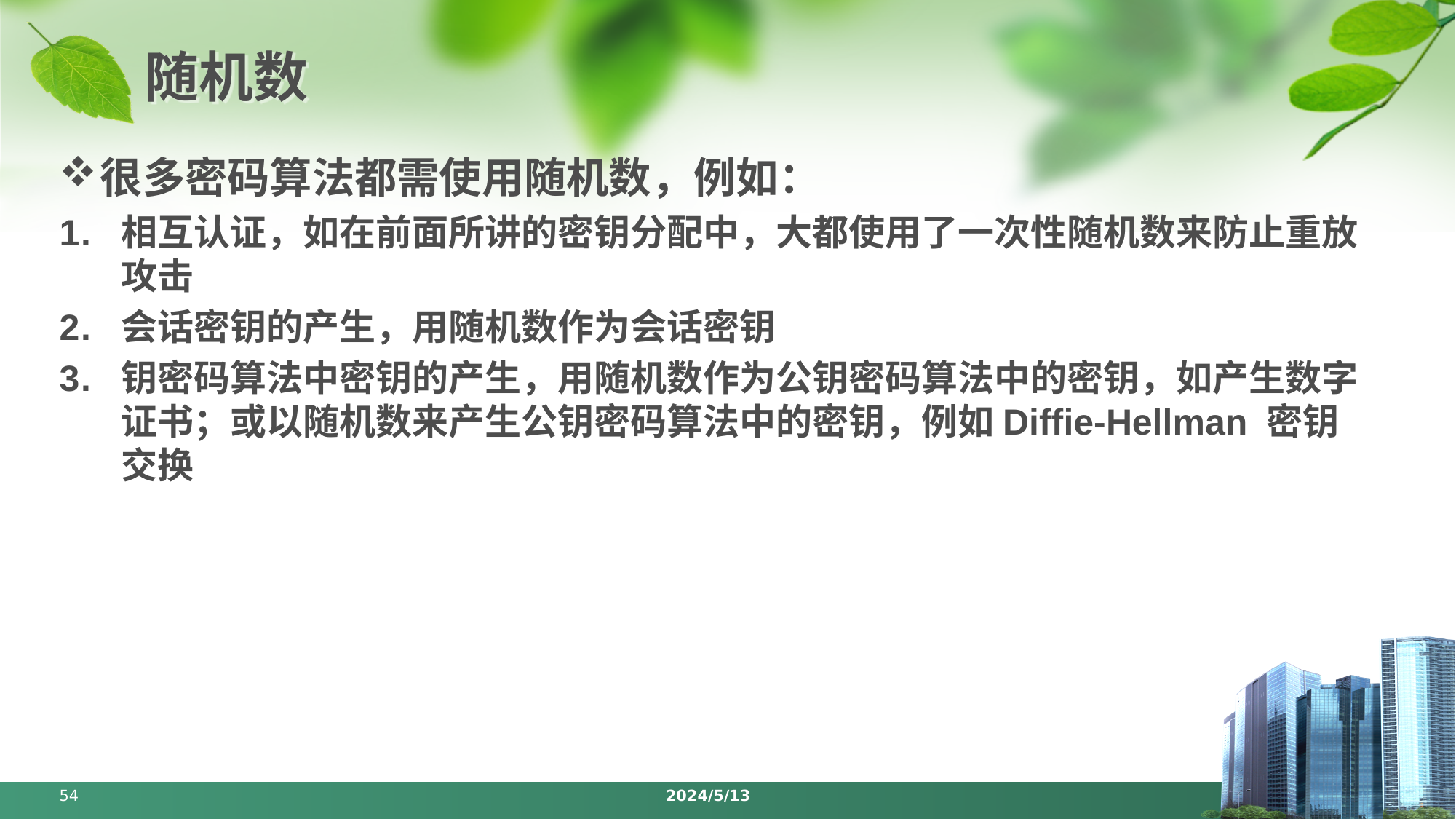

# 随机数
很多密码算法都需使用随机数，例如：
相互认证，如在前面所讲的密钥分配中，大都使用了一次性随机数来防止重放攻击
会话密钥的产生，用随机数作为会话密钥
钥密码算法中密钥的产生，用随机数作为公钥密码算法中的密钥，如产生数字证书；或以随机数来产生公钥密码算法中的密钥，例如Diffie-Hellman 密钥交换
54
2024/5/13